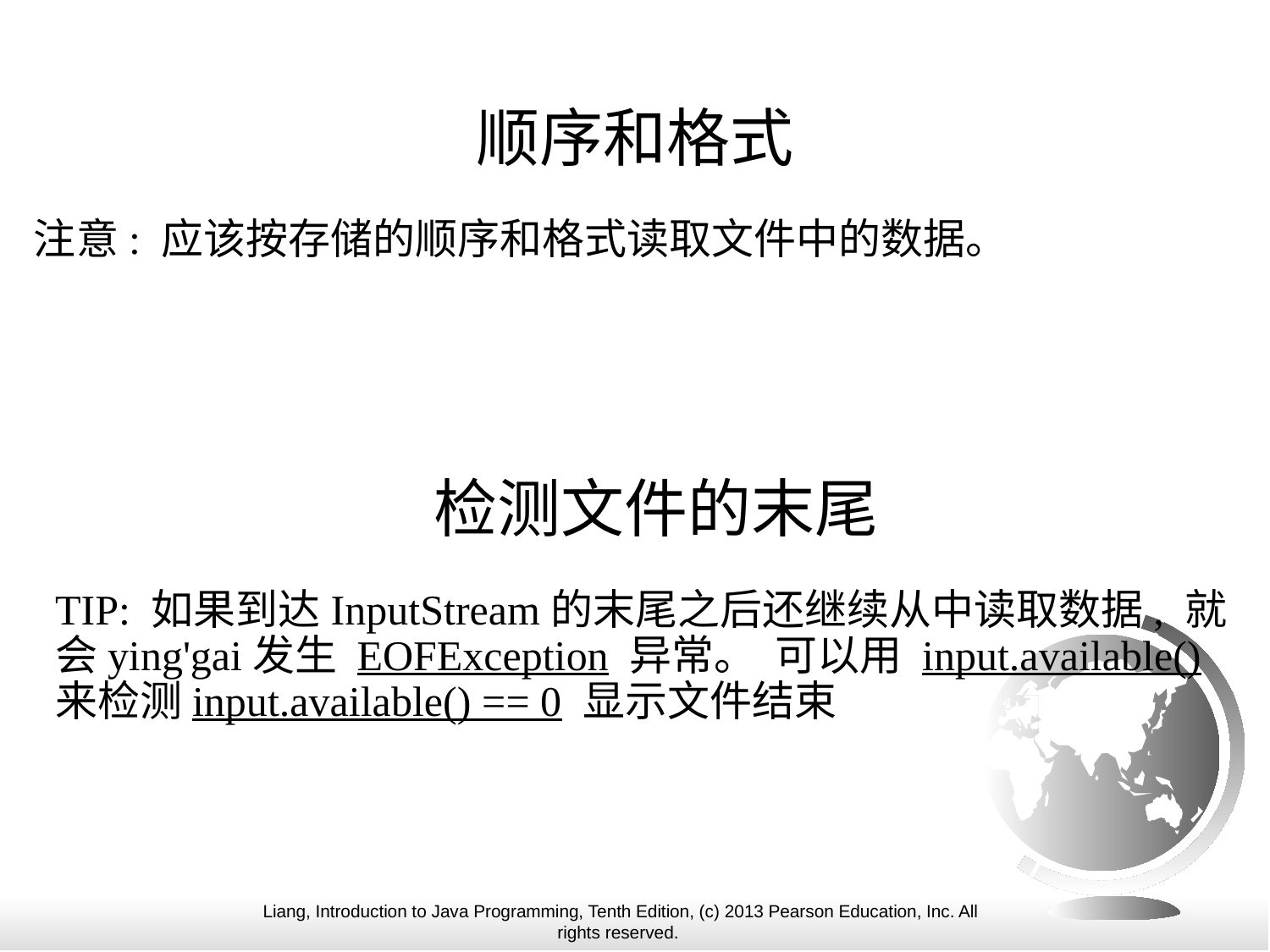

顺序和格式
注意: 应该按存储的顺序和格式读取文件中的数据。

# 检测文件的末尾
TIP: 如果到达InputStream的末尾之后还继续从中读取数据, 就会ying'gai发生 EOFException 异常。  可以用 input.available() 来检测input.available() == 0 显示文件结束
19